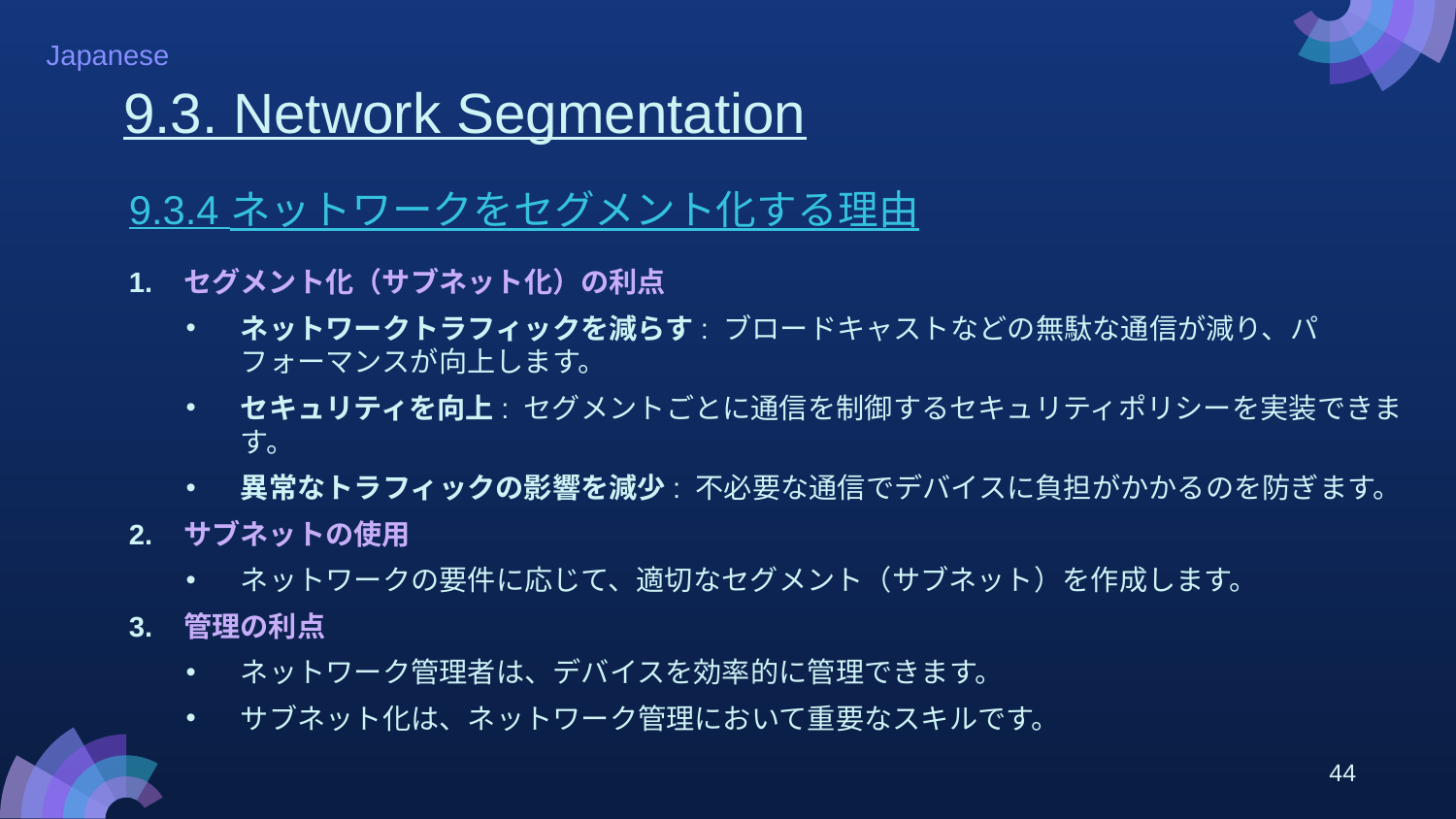

# 9.3. Network Segmentation
9.3.4 ネットワークをセグメント化する理由
セグメント化（サブネット化）の利点
ネットワークトラフィックを減らす: ブロードキャストなどの無駄な通信が減り、パフォーマンスが向上します。
セキュリティを向上: セグメントごとに通信を制御するセキュリティポリシーを実装できます。
異常なトラフィックの影響を減少: 不必要な通信でデバイスに負担がかかるのを防ぎます。
サブネットの使用
ネットワークの要件に応じて、適切なセグメント（サブネット）を作成します。
管理の利点
ネットワーク管理者は、デバイスを効率的に管理できます。
サブネット化は、ネットワーク管理において重要なスキルです。